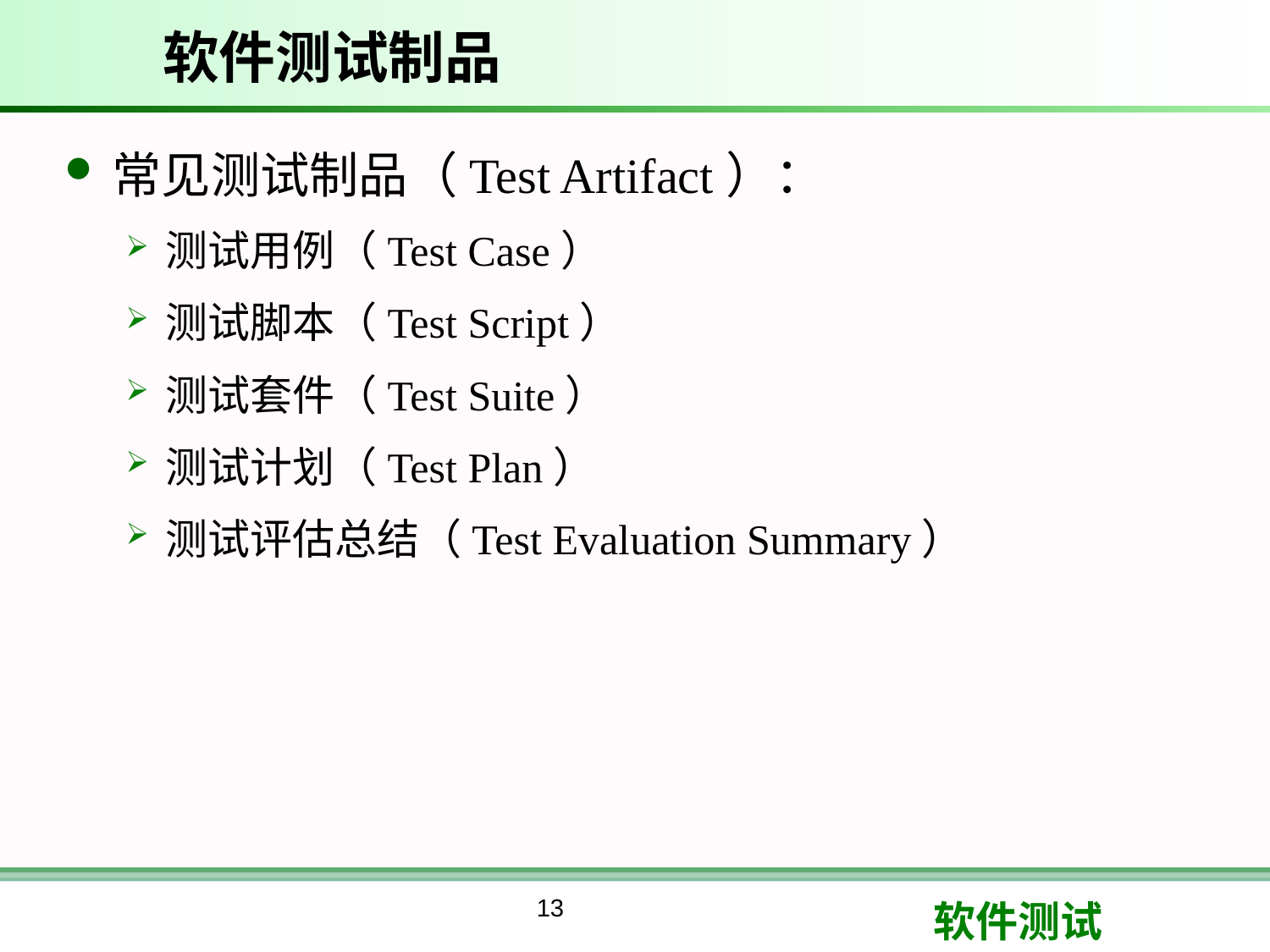

# 软件测试制品
常见测试制品（Test Artifact）：
测试用例（Test Case）
测试脚本（Test Script）
测试套件（Test Suite）
测试计划（Test Plan）
测试评估总结（Test Evaluation Summary）
13